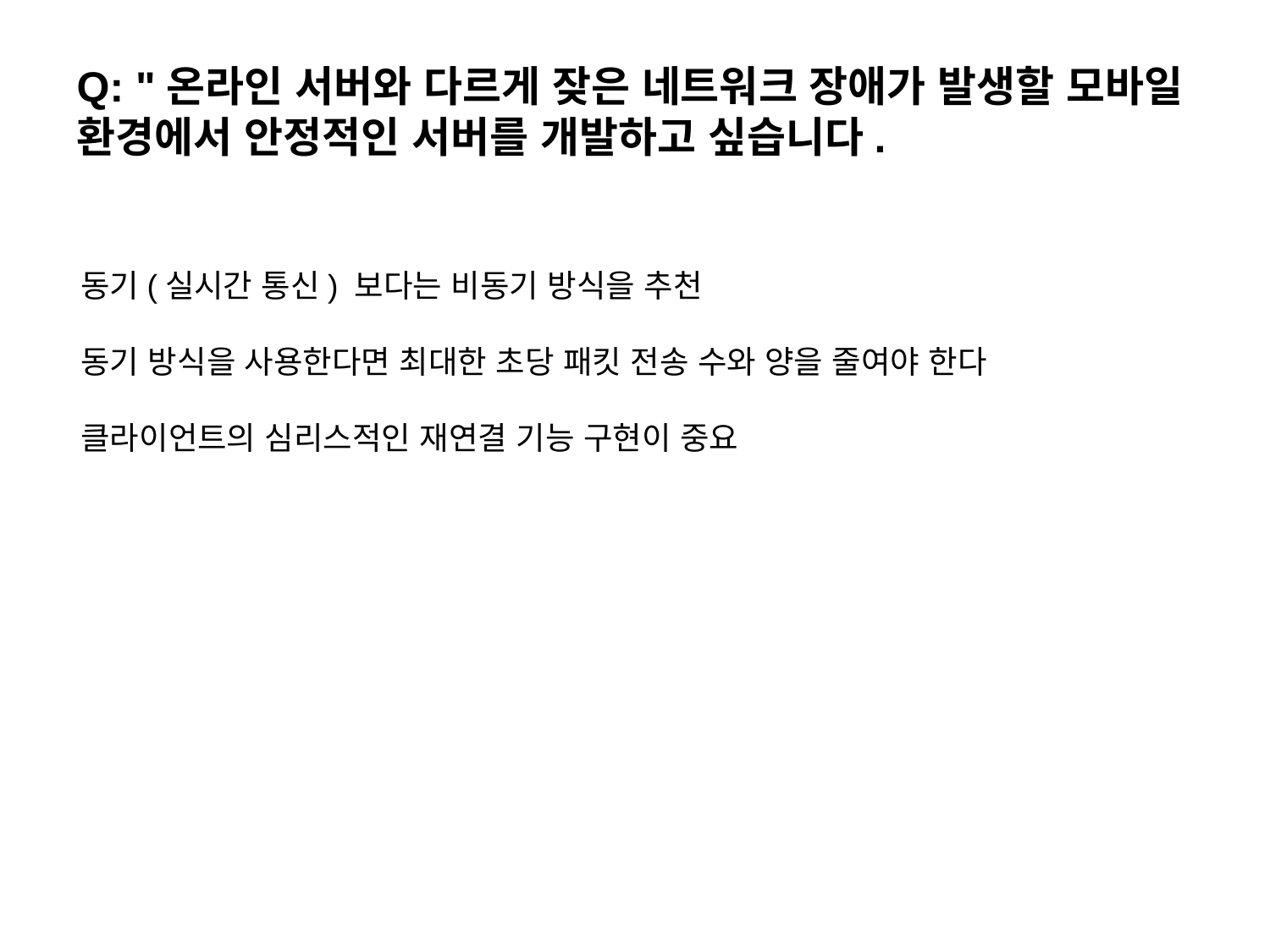

Q: "온라인 서버와 다르게 잦은 네트워크 장애가 발생할 모바일 환경에서 안정적인 서버를 개발하고 싶습니다.
동기(실시간 통신) 보다는 비동기 방식을 추천
동기 방식을 사용한다면 최대한 초당 패킷 전송 수와 양을 줄여야 한다
클라이언트의 심리스적인 재연결 기능 구현이 중요